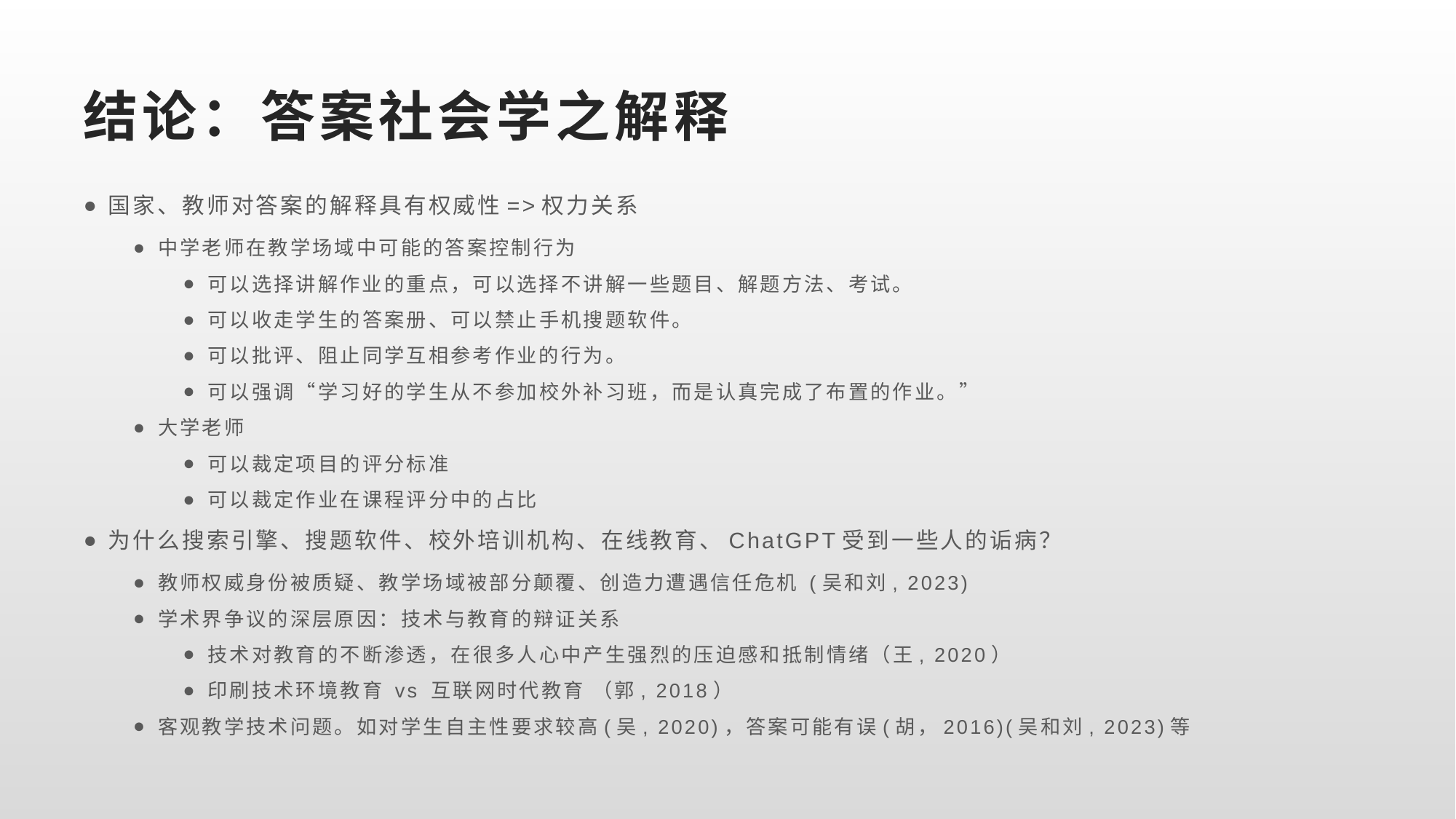

# 结论：答案社会学之解释
国家、教师对答案的解释具有权威性=>权力关系
中学老师在教学场域中可能的答案控制行为
可以选择讲解作业的重点，可以选择不讲解一些题目、解题方法、考试。
可以收走学生的答案册、可以禁止手机搜题软件。
可以批评、阻止同学互相参考作业的行为。
可以强调“学习好的学生从不参加校外补习班，而是认真完成了布置的作业。”
大学老师
可以裁定项目的评分标准
可以裁定作业在课程评分中的占比
为什么搜索引擎、搜题软件、校外培训机构、在线教育、ChatGPT受到一些人的诟病？
教师权威身份被质疑、教学场域被部分颠覆、创造力遭遇信任危机 (吴和刘, 2023)
学术界争议的深层原因：技术与教育的辩证关系
技术对教育的不断渗透，在很多人心中产生强烈的压迫感和抵制情绪（王, 2020）
印刷技术环境教育 vs 互联网时代教育 （郭, 2018）
客观教学技术问题。如对学生自主性要求较高(吴, 2020)，答案可能有误(胡，2016)(吴和刘, 2023)等